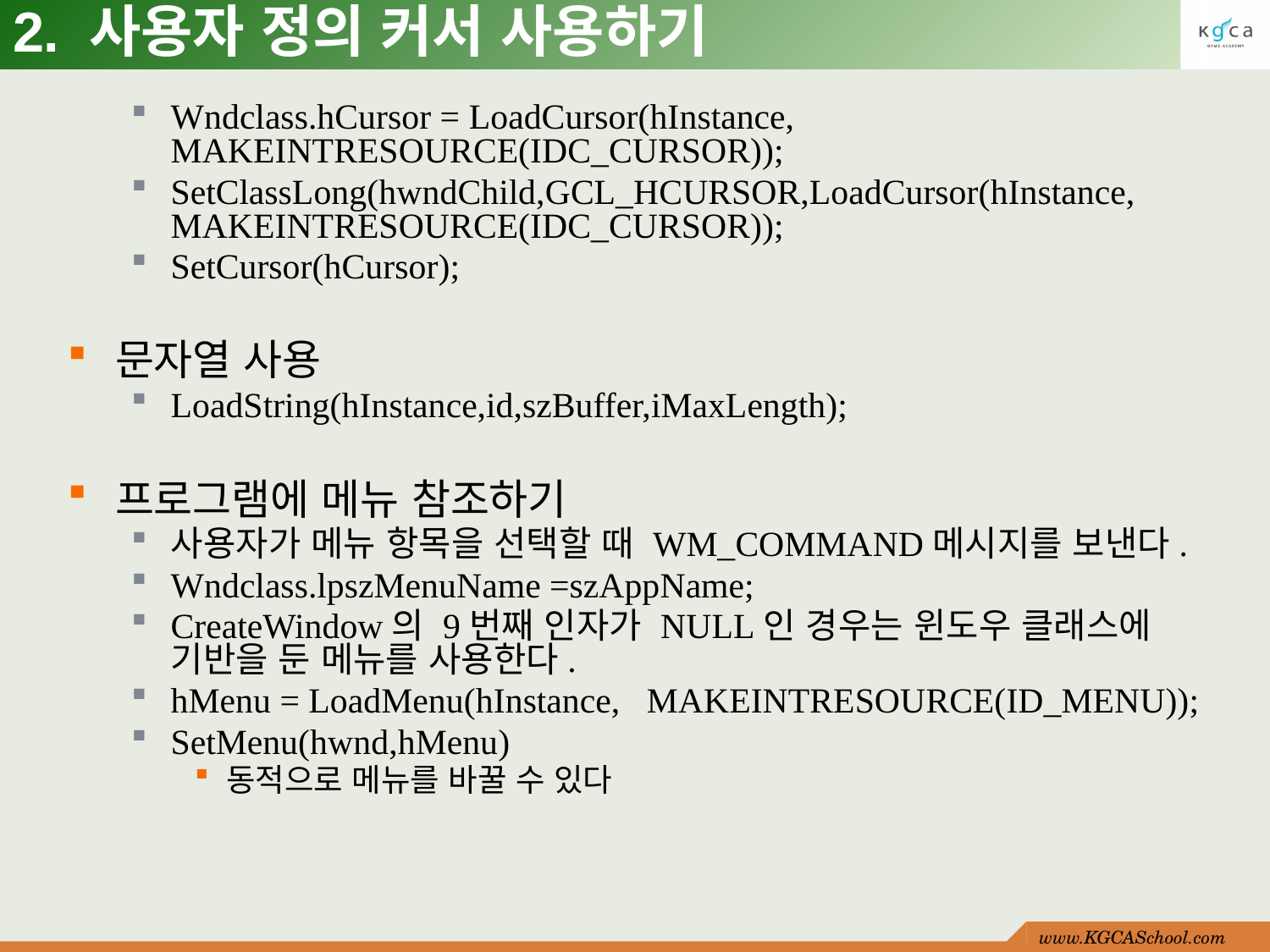

# 2. 사용자 정의 커서 사용하기
Wndclass.hCursor = LoadCursor(hInstance,   MAKEINTRESOURCE(IDC_CURSOR));
SetClassLong(hwndChild,GCL_HCURSOR,LoadCursor(hInstance, MAKEINTRESOURCE(IDC_CURSOR));
SetCursor(hCursor);

문자열 사용
LoadString(hInstance,id,szBuffer,iMaxLength);

프로그램에 메뉴 참조하기
사용자가 메뉴 항목을 선택할 때 WM_COMMAND메시지를 보낸다.
Wndclass.lpszMenuName =szAppName;
CreateWindow의 9번째 인자가 NULL인 경우는 윈도우 클래스에 기반을 둔 메뉴를 사용한다.
hMenu = LoadMenu(hInstance,   MAKEINTRESOURCE(ID_MENU));
SetMenu(hwnd,hMenu)
동적으로 메뉴를 바꿀 수 있다